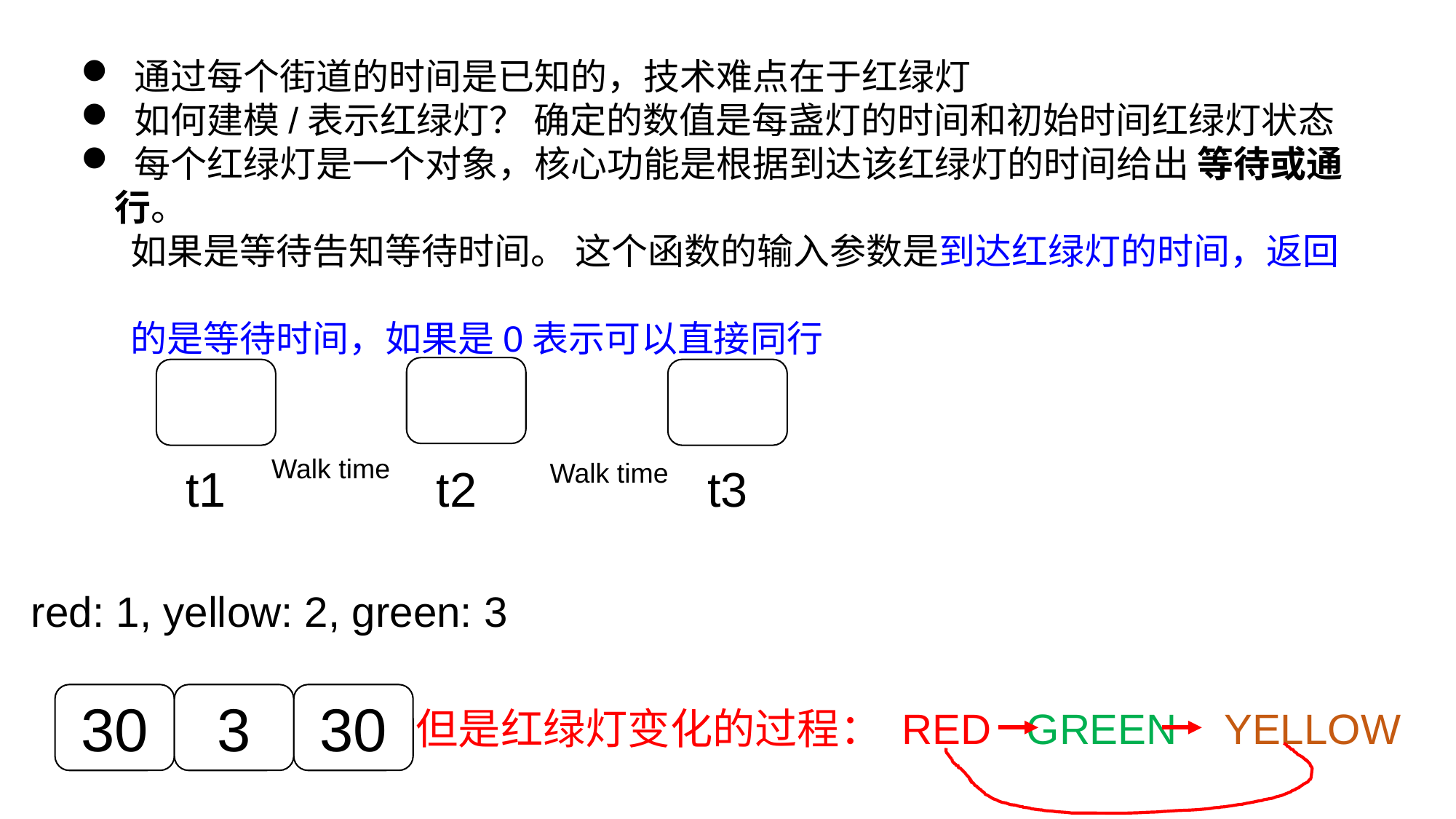

通过每个街道的时间是已知的，技术难点在于红绿灯
 如何建模/表示红绿灯？ 确定的数值是每盏灯的时间和初始时间红绿灯状态
 每个红绿灯是一个对象，核心功能是根据到达该红绿灯的时间给出 等待或通行。
     如果是等待告知等待时间。 这个函数的输入参数是到达红绿灯的时间，返回
     的是等待时间，如果是0表示可以直接同行

Walk time
Walk time
t2
t3
t1
red: 1, yellow: 2, green: 3
30
3
30
但是红绿灯变化的过程： RED   GREEN    YELLOW